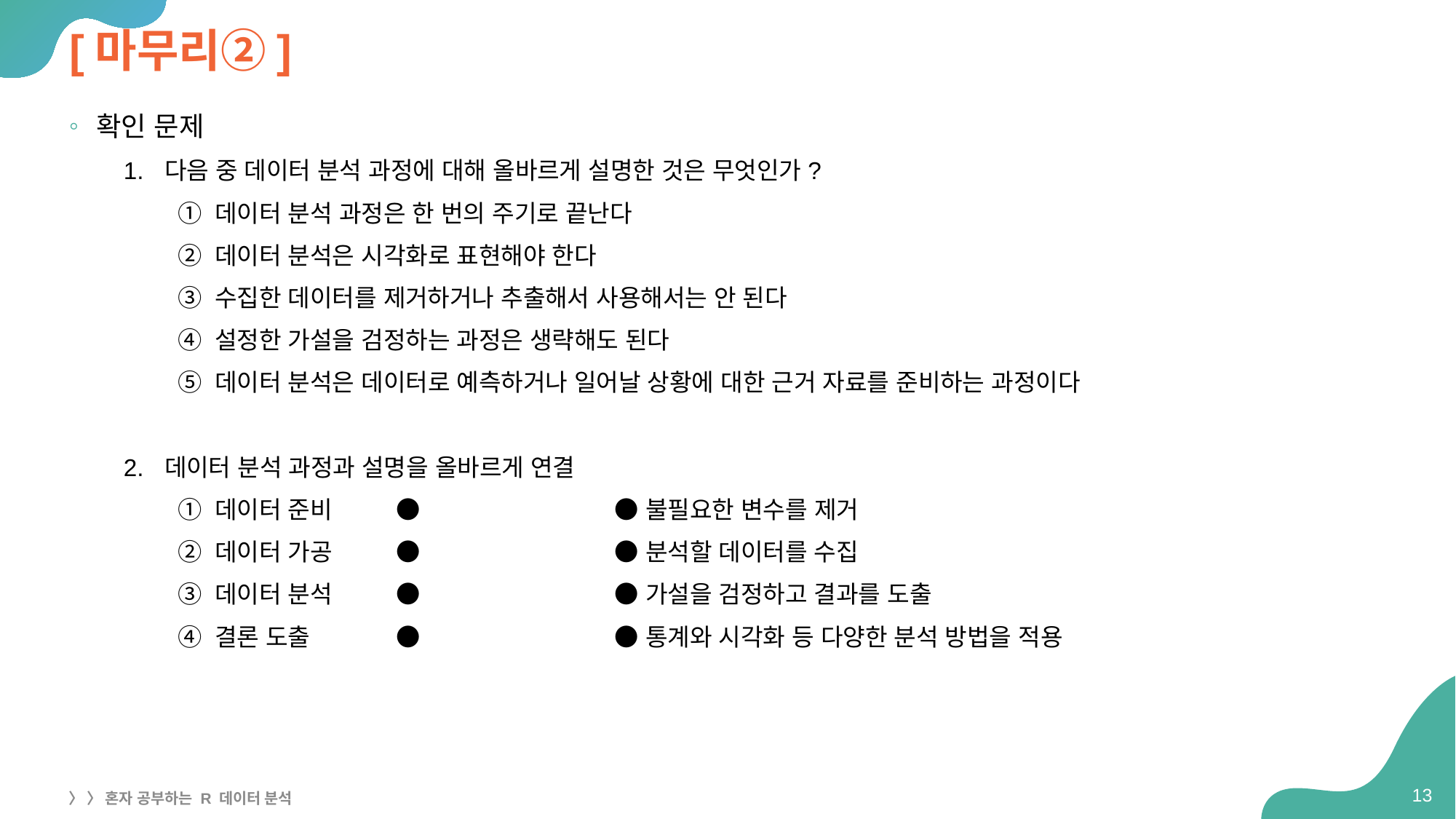

# [마무리②]
확인 문제
다음 중 데이터 분석 과정에 대해 올바르게 설명한 것은 무엇인가?
① 데이터 분석 과정은 한 번의 주기로 끝난다
② 데이터 분석은 시각화로 표현해야 한다
③ 수집한 데이터를 제거하거나 추출해서 사용해서는 안 된다
④ 설정한 가설을 검정하는 과정은 생략해도 된다
⑤ 데이터 분석은 데이터로 예측하거나 일어날 상황에 대한 근거 자료를 준비하는 과정이다

데이터 분석 과정과 설명을 올바르게 연결
① 데이터 준비 	● 		● 불필요한 변수를 제거
② 데이터 가공 	● 		● 분석할 데이터를 수집
③ 데이터 분석 	● 		● 가설을 검정하고 결과를 도출
④ 결론 도출	● 		● 통계와 시각화 등 다양한 분석 방법을 적용
13
〉 〉 혼자 공부하는 R 데이터 분석